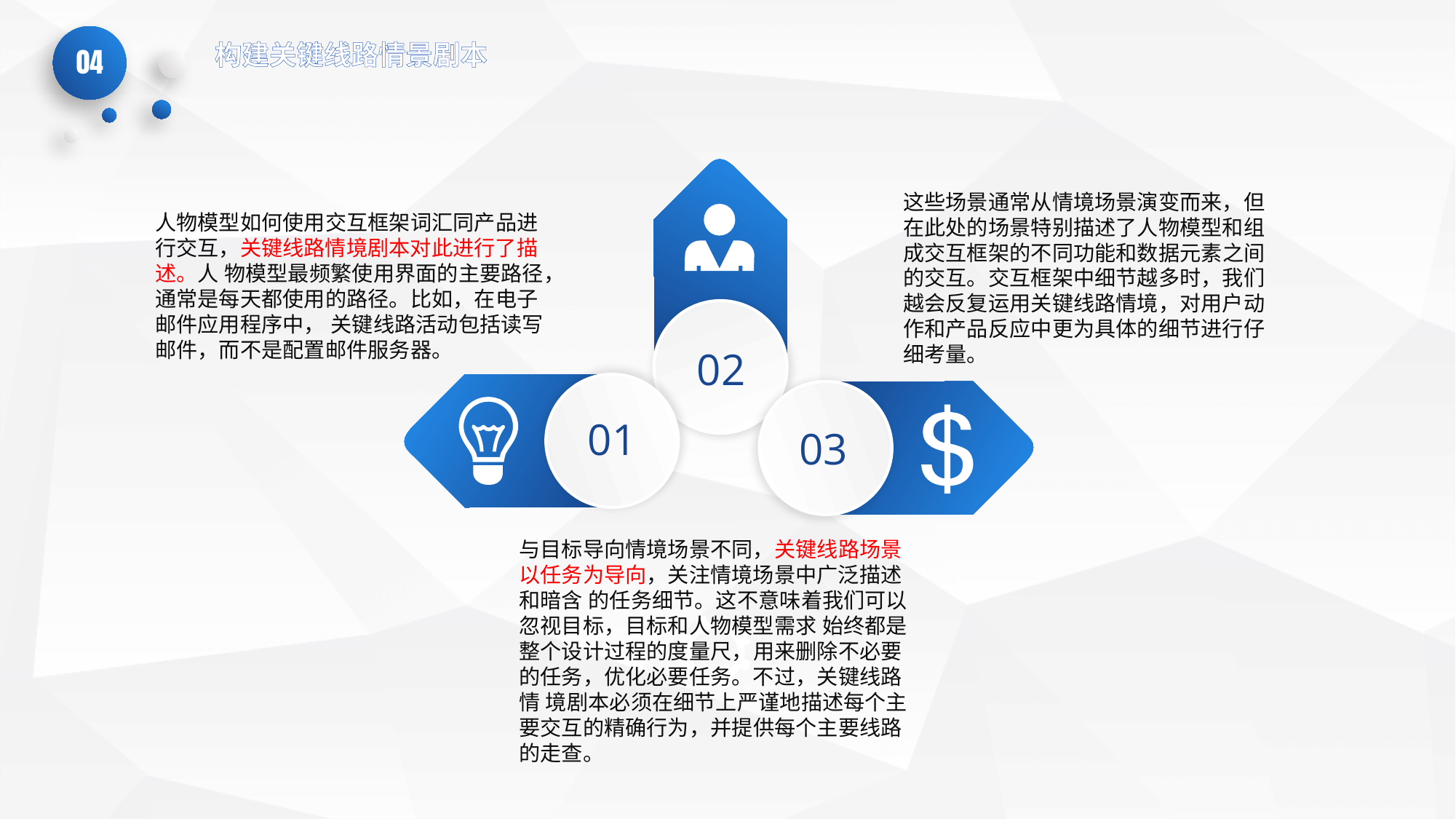

04
构建关键线路情景剧本

这些场景通常从情境场景演变而来，但在此处的场景特别描述了人物模型和组成交互框架的不同功能和数据元素之间的交互。交互框架中细节越多时，我们越会反复运用关键线路情境，对用户动作和产品反应中更为具体的细节进行仔细考量。
人物模型如何使用交互框架词汇同产品进行交互，关键线路情境剧本对此进行了描述。人 物模型最频繁使用界面的主要路径，通常是每天都使用的路径。比如，在电子邮件应用程序中， 关键线路活动包括读写邮件，而不是配置邮件服务器。

02

01
03
与目标导向情境场景不同，关键线路场景以任务为导向，关注情境场景中广泛描述和暗含 的任务细节。这不意味着我们可以忽视目标，目标和人物模型需求 始终都是整个设计过程的度量尺，用来删除不必要的任务，优化必要任务。不过，关键线路情 境剧本必须在细节上严谨地描述每个主要交互的精确行为，并提供每个主要线路的走查。